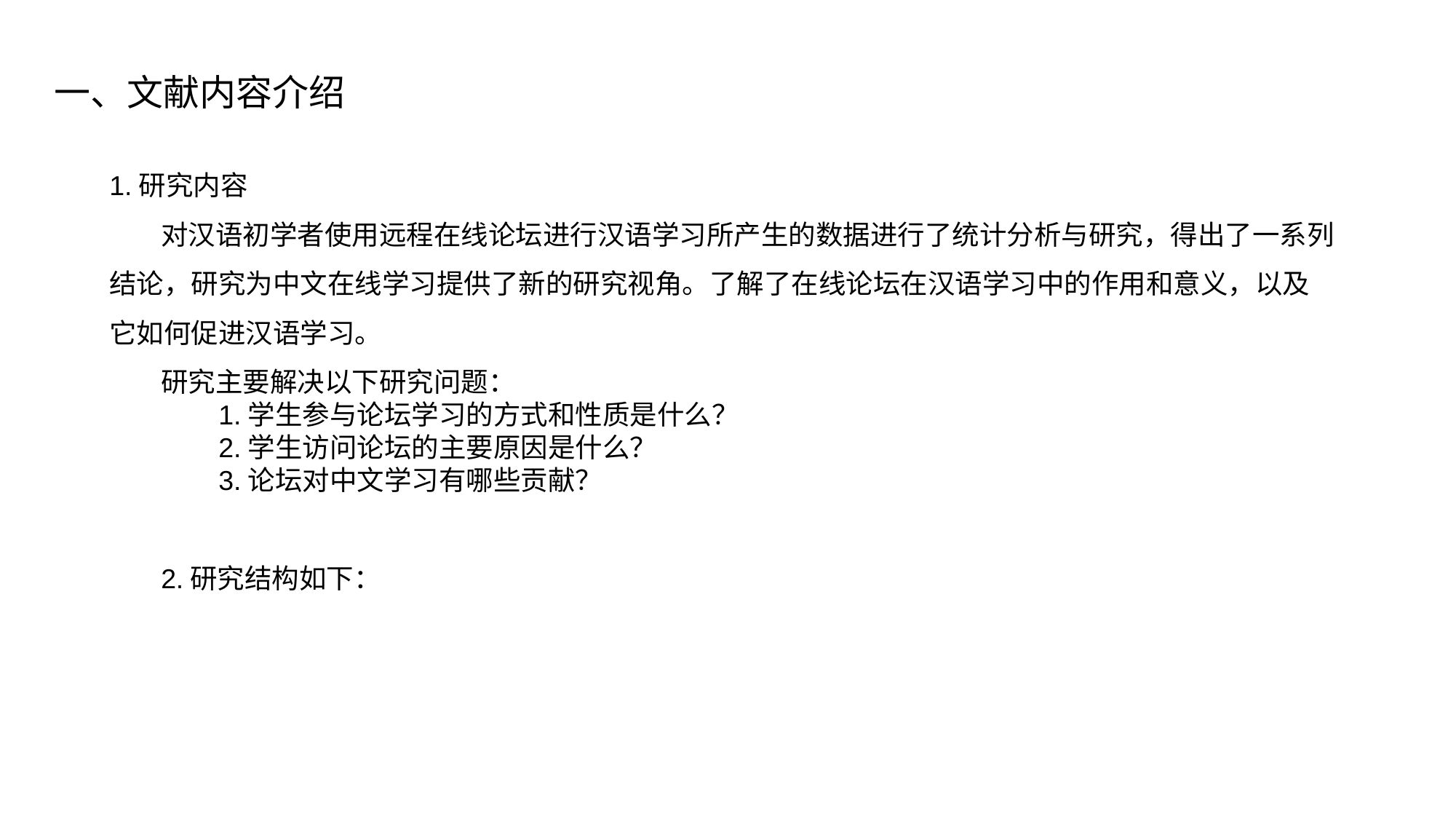

一、文献内容介绍
1.研究内容
对汉语初学者使用远程在线论坛进行汉语学习所产生的数据进行了统计分析与研究，得出了一系列结论，研究为中文在线学习提供了新的研究视角。了解了在线论坛在汉语学习中的作用和意义，以及它如何促进汉语学习。
研究主要解决以下研究问题：
	1.学生参与论坛学习的方式和性质是什么？
	2.学生访问论坛的主要原因是什么？
	3.论坛对中文学习有哪些贡献？

2.研究结构如下：